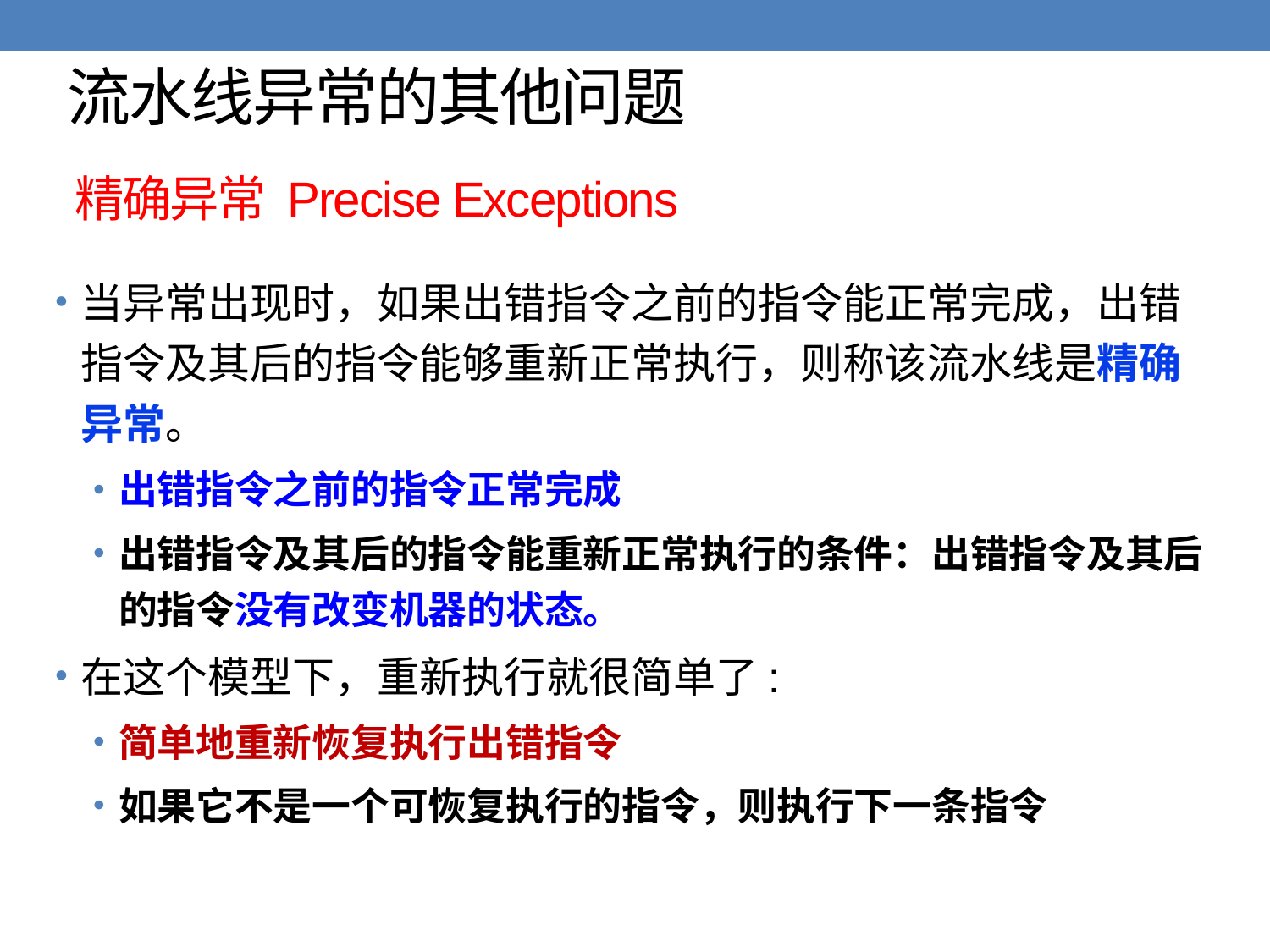

流水线异常的其他问题
# 精确异常 Precise Exceptions
当异常出现时，如果出错指令之前的指令能正常完成，出错指令及其后的指令能够重新正常执行，则称该流水线是精确异常。
出错指令之前的指令正常完成
出错指令及其后的指令能重新正常执行的条件：出错指令及其后的指令没有改变机器的状态。
在这个模型下，重新执行就很简单了:
简单地重新恢复执行出错指令
如果它不是一个可恢复执行的指令，则执行下一条指令